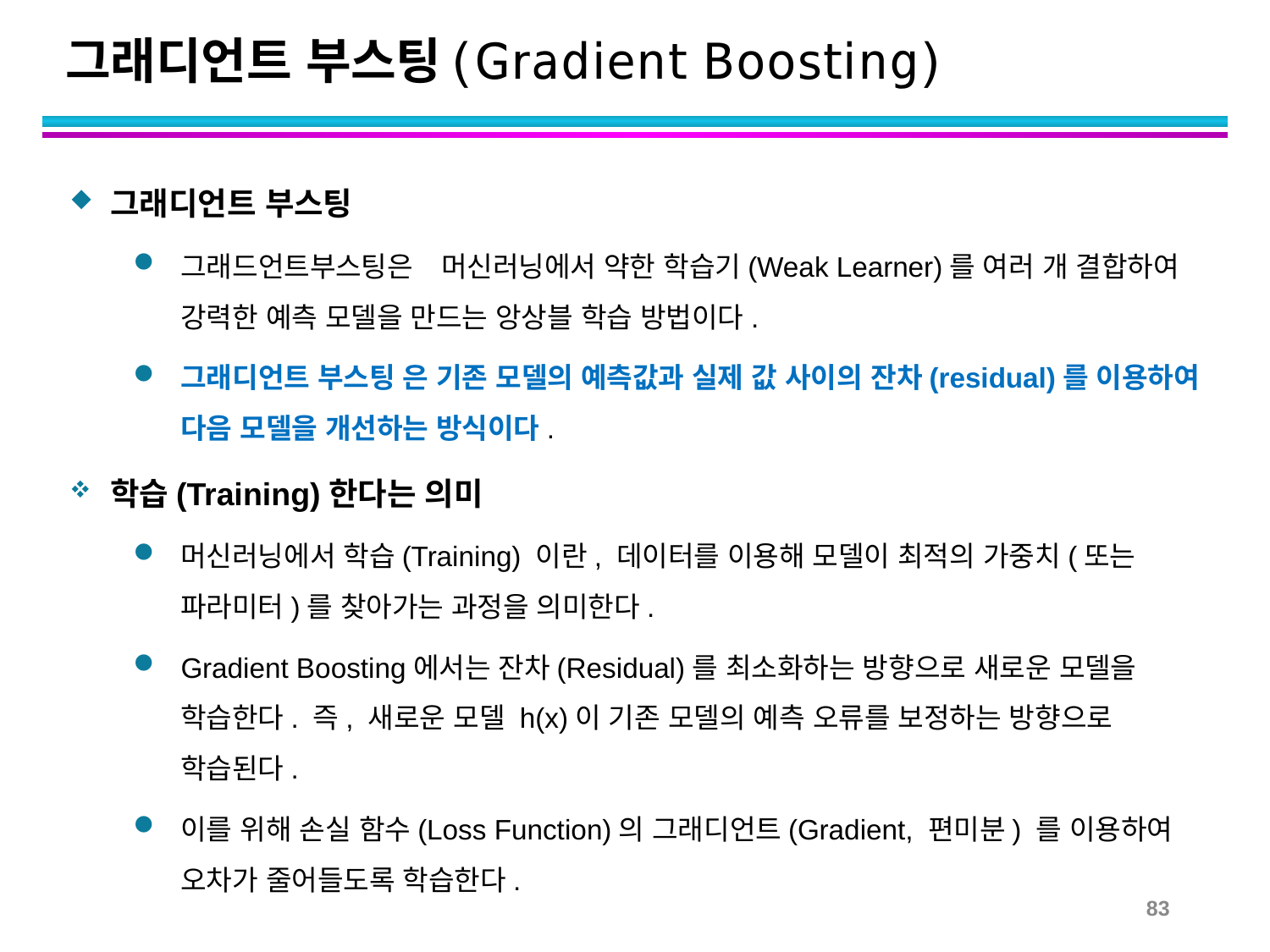

# 그래디언트 부스팅(Gradient Boosting)
그래디언트 부스팅
그래드언트부스팅은　머신러닝에서 약한 학습기(Weak Learner)를 여러 개 결합하여 강력한 예측 모델을 만드는 앙상블 학습 방법이다.
그래디언트 부스팅 은 기존 모델의 예측값과 실제 값 사이의 잔차(residual)를 이용하여 다음 모델을 개선하는 방식이다.
학습(Training)한다는 의미
머신러닝에서 학습(Training) 이란, 데이터를 이용해 모델이 최적의 가중치(또는 파라미터)를 찾아가는 과정을 의미한다.
Gradient Boosting에서는 잔차(Residual)를 최소화하는 방향으로 새로운 모델을 학습한다. 즉, 새로운 모델 h(x)이 기존 모델의 예측 오류를 보정하는 방향으로 학습된다.
이를 위해 손실 함수(Loss Function)의 그래디언트(Gradient, 편미분) 를 이용하여 오차가 줄어들도록 학습한다.

83